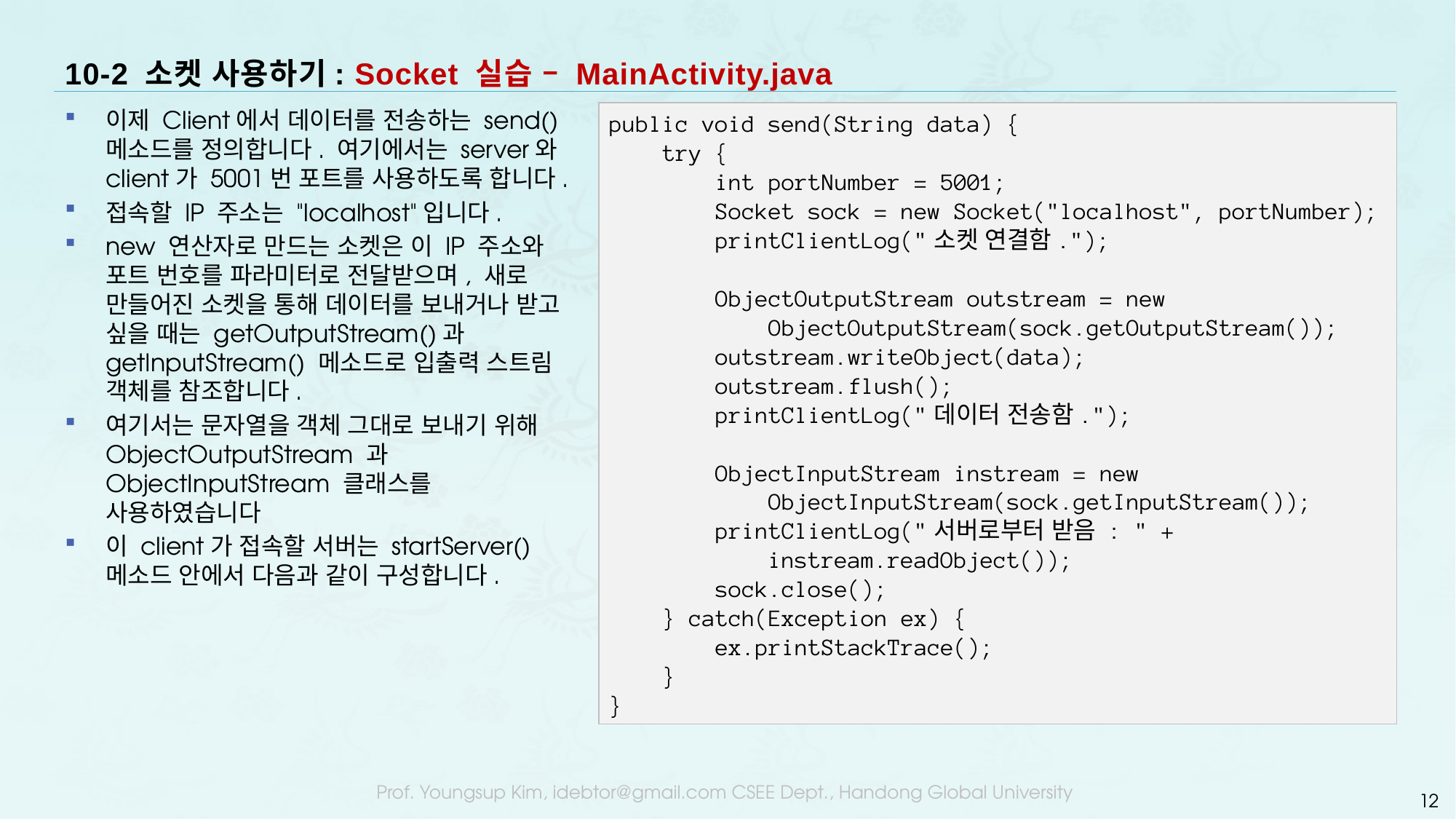

# 10-2 소켓 사용하기: Socket 실습 – MainActivity.java
이제 Client에서 데이터를 전송하는 send() 메소드를 정의합니다. 여기에서는 server와 client가 5001번 포트를 사용하도록 합니다.
접속할 IP 주소는 "localhost"입니다.
new 연산자로 만드는 소켓은 이 IP 주소와 포트 번호를 파라미터로 전달받으며, 새로 만들어진 소켓을 통해 데이터를 보내거나 받고 싶을 때는 getOutputStream()과 getInputStream() 메소드로 입출력 스트림 객체를 참조합니다.
여기서는 문자열을 객체 그대로 보내기 위해 ObjectOutputStream 과 ObjectInputStream 클래스를 사용하였습니다
이 client가 접속할 서버는 startServer() 메소드 안에서 다음과 같이 구성합니다.
public void send(String data) {
    try {
        int portNumber = 5001;
        Socket sock = new Socket("localhost", portNumber);
        printClientLog("소켓 연결함.");

        ObjectOutputStream outstream = new
            ObjectOutputStream(sock.getOutputStream());
        outstream.writeObject(data);
        outstream.flush();
        printClientLog("데이터 전송함.");

        ObjectInputStream instream = new
            ObjectInputStream(sock.getInputStream());
        printClientLog("서버로부터 받음 : " +
            instream.readObject());
        sock.close();
    } catch(Exception ex) {
        ex.printStackTrace();
    }
}
12